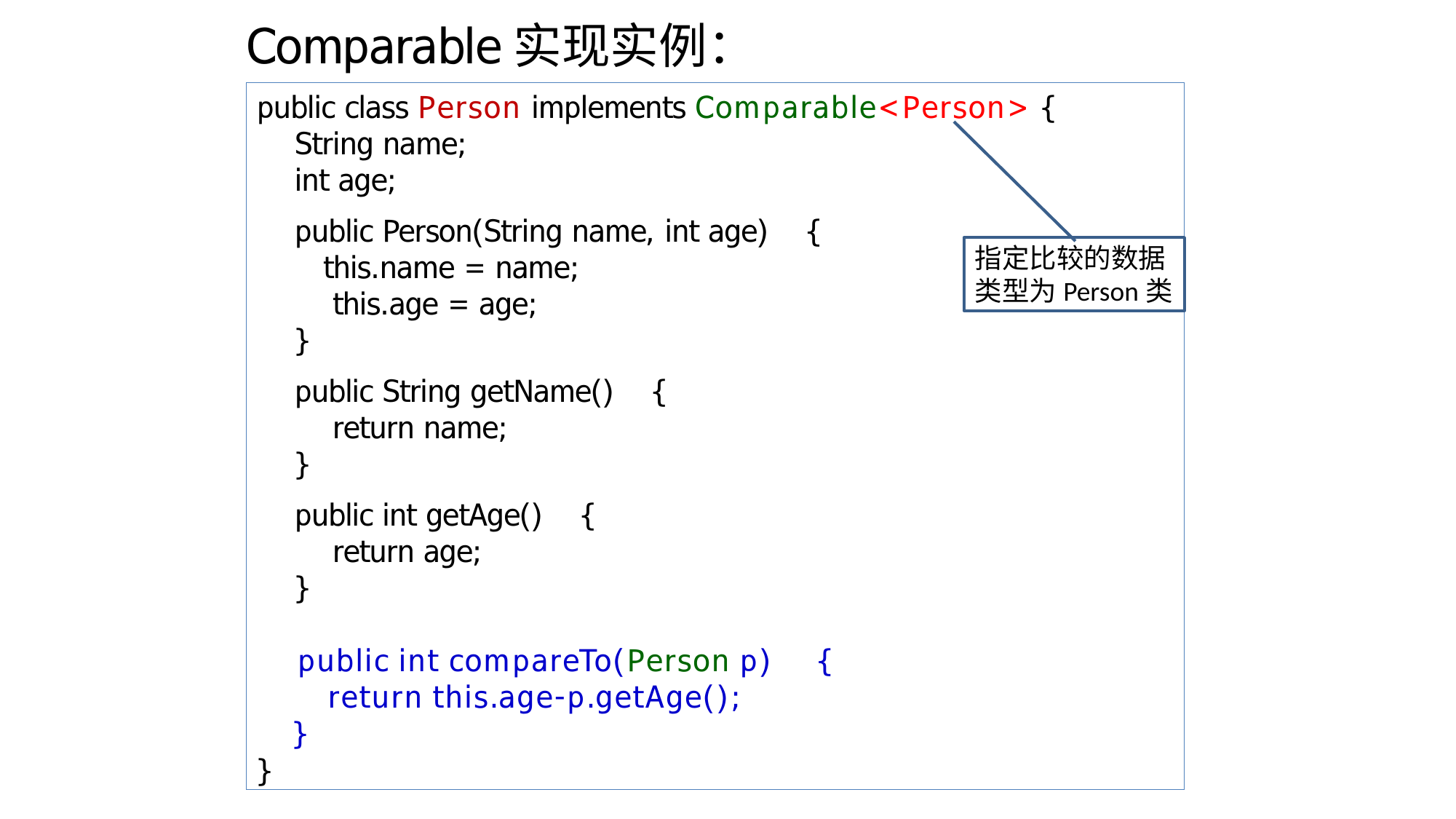

# Comparable实现实例：
public class Person implements Comparable<Person> {
    String name;
    int age;

    public Person(String name, int age)    {
       this.name = name;
        this.age = age;
    }

    public String getName()    {
        return name;
    }

    public int getAge()    {
        return age;
    }

	public int compareTo(Person p)     {
        return this.age-p.getAge();
    }
}
指定比较的数据类型为Person类
51